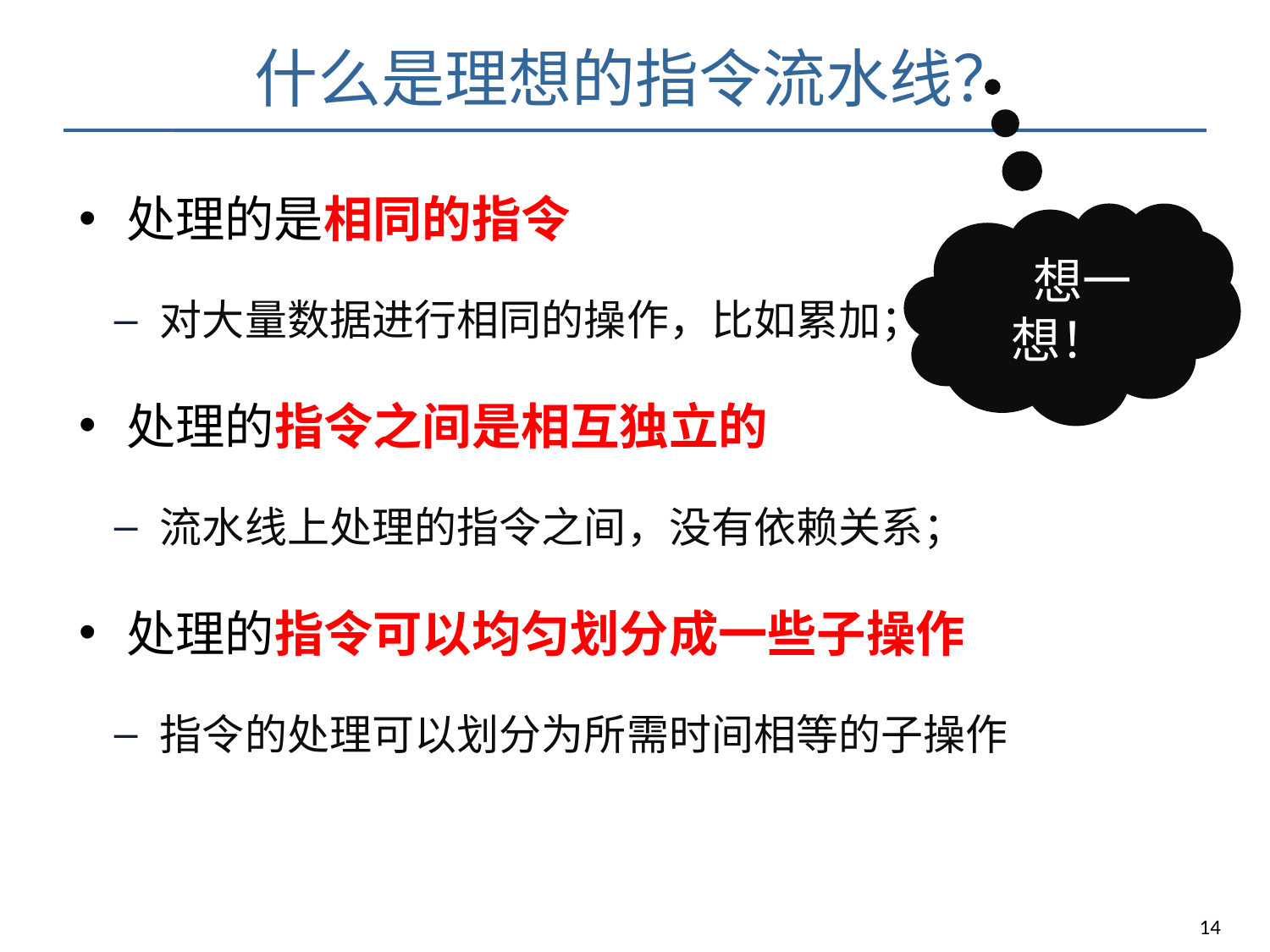

什么是理想的指令流水线？
处理的是相同的指令
对大量数据进行相同的操作，比如累加；
处理的指令之间是相互独立的
流水线上处理的指令之间，没有依赖关系；
处理的指令可以均匀划分成一些子操作
指令的处理可以划分为所需时间相等的子操作
   想一想！
14